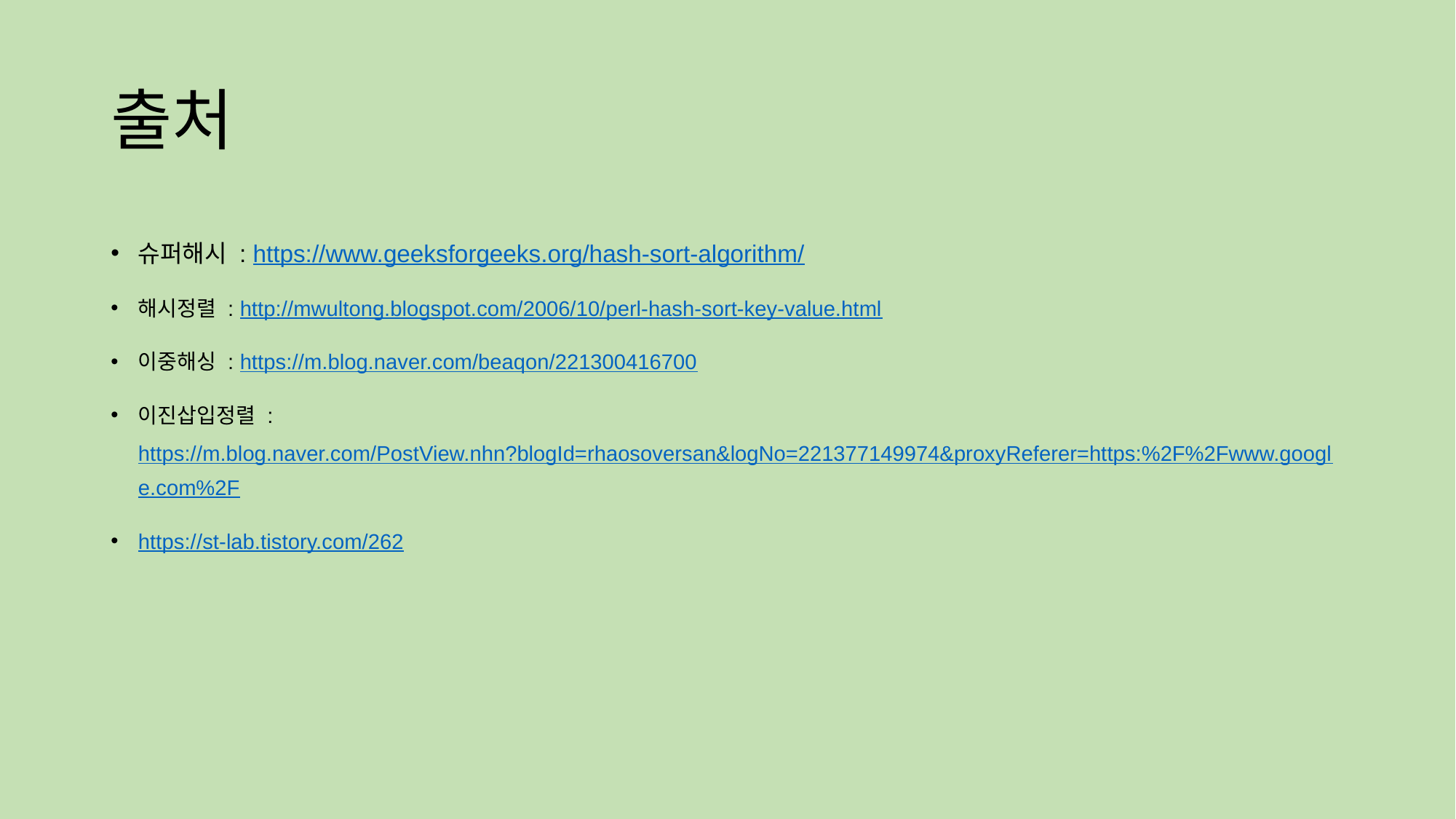

# 출처
슈퍼해시 : https://www.geeksforgeeks.org/hash-sort-algorithm/
해시정렬 : http://mwultong.blogspot.com/2006/10/perl-hash-sort-key-value.html
이중해싱 : https://m.blog.naver.com/beaqon/221300416700
이진삽입정렬 : https://m.blog.naver.com/PostView.nhn?blogId=rhaosoversan&logNo=221377149974&proxyReferer=https:%2F%2Fwww.google.com%2F
https://st-lab.tistory.com/262